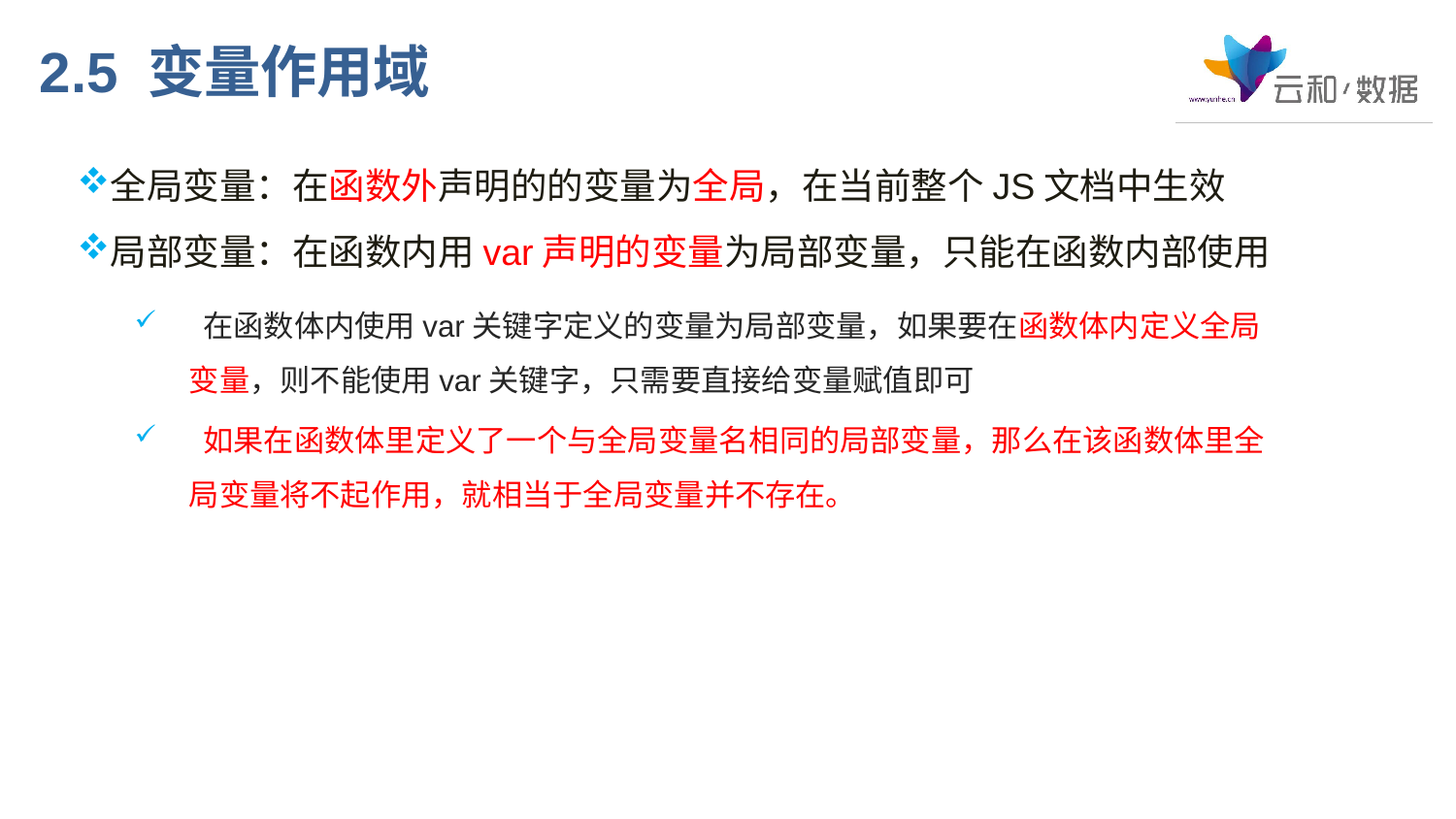

# 2.5 变量作用域
全局变量：在函数外声明的的变量为全局，在当前整个JS文档中生效
局部变量：在函数内用var声明的变量为局部变量，只能在函数内部使用
 在函数体内使用var关键字定义的变量为局部变量，如果要在函数体内定义全局变量，则不能使用var关键字，只需要直接给变量赋值即可
 如果在函数体里定义了一个与全局变量名相同的局部变量，那么在该函数体里全局变量将不起作用，就相当于全局变量并不存在。
22